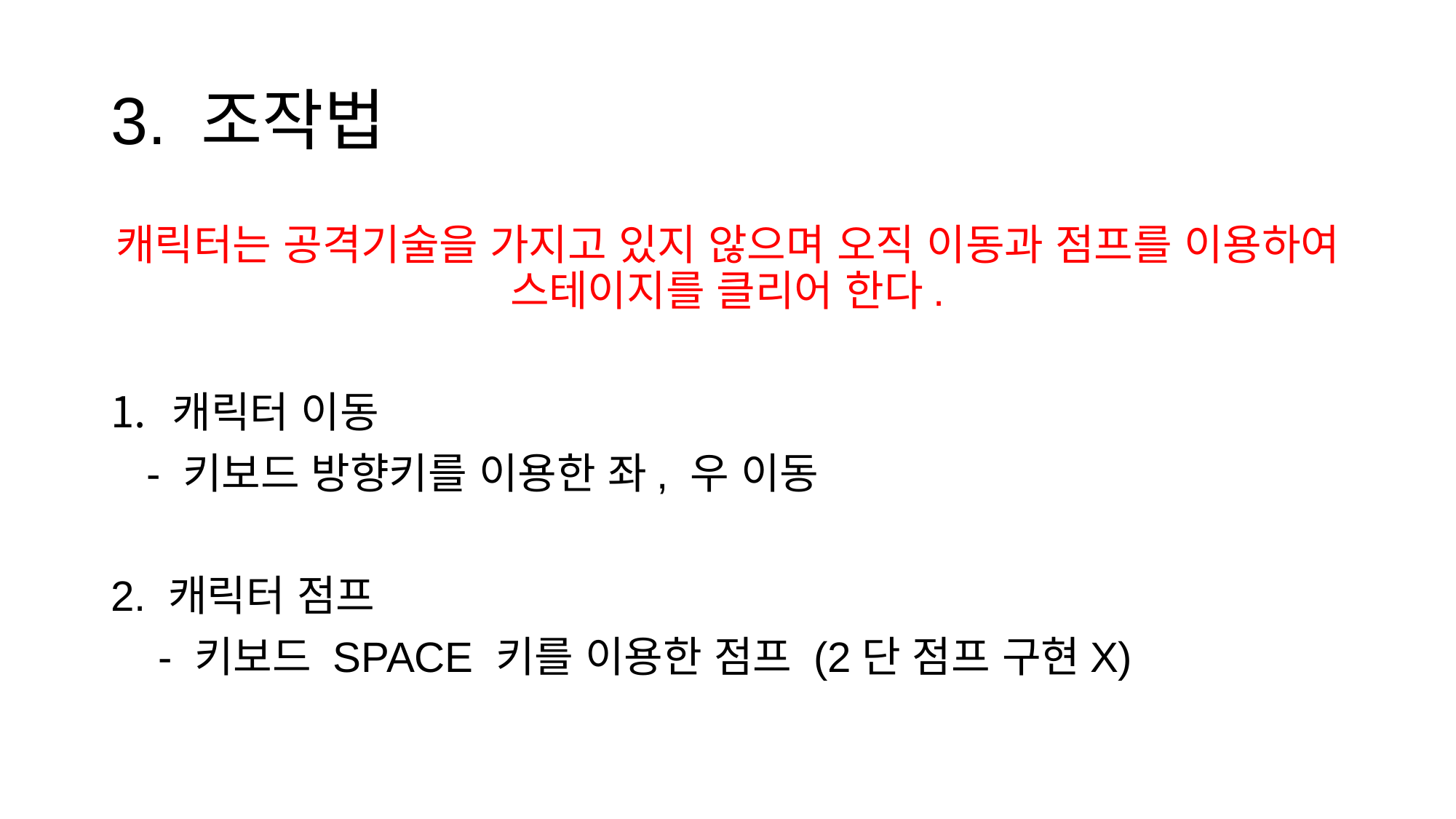

# 3. 조작법
캐릭터는 공격기술을 가지고 있지 않으며 오직 이동과 점프를 이용하여 스테이지를 클리어 한다.

캐릭터 이동
   - 키보드 방향키를 이용한 좌, 우 이동

2. 캐릭터 점프
    - 키보드 SPACE 키를 이용한 점프 (2단 점프 구현X)